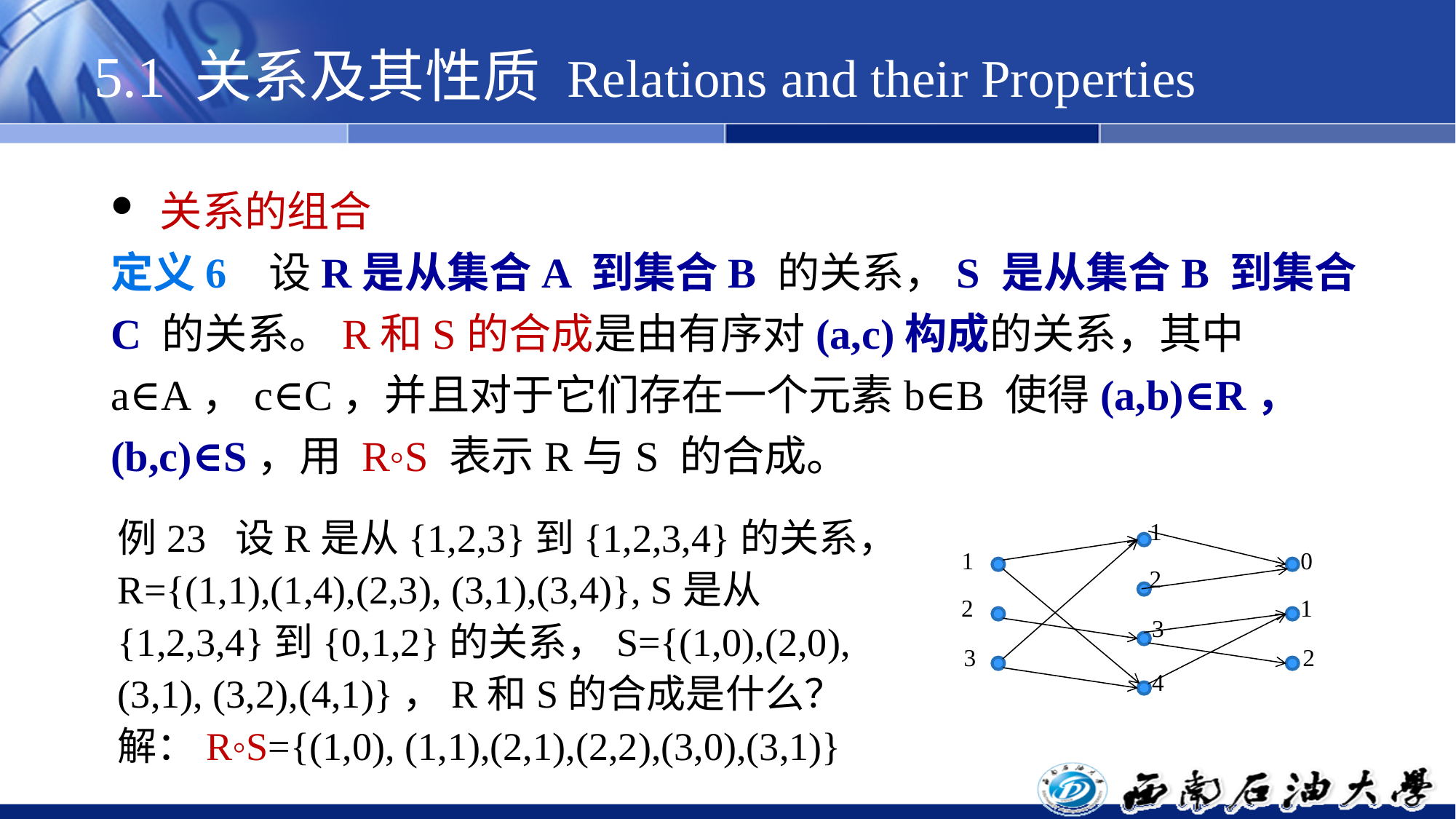

# 5.1 关系及其性质 Relations and their Properties
 关系的组合
定义6   设R是从集合A 到集合B 的关系，S 是从集合B 到集合C 的关系。R和S的合成是由有序对(a,c)构成的关系，其中a∈A，c∈C，并且对于它们存在一个元素b∈B 使得(a,b)∈R，(b,c)∈S，用 R◦S 表示R与S 的合成。
例23  设R是从{1,2,3}到{1,2,3,4}的关系，R={(1,1),(1,4),(2,3), (3,1),(3,4)}, S是从{1,2,3,4}到{0,1,2}的关系，S={(1,0),(2,0), (3,1), (3,2),(4,1)}，R和S的合成是什么？
1

1
0

2

2
1

3

3
2

4

解：R◦S={(1,0), (1,1),(2,1),(2,2),(3,0),(3,1)}